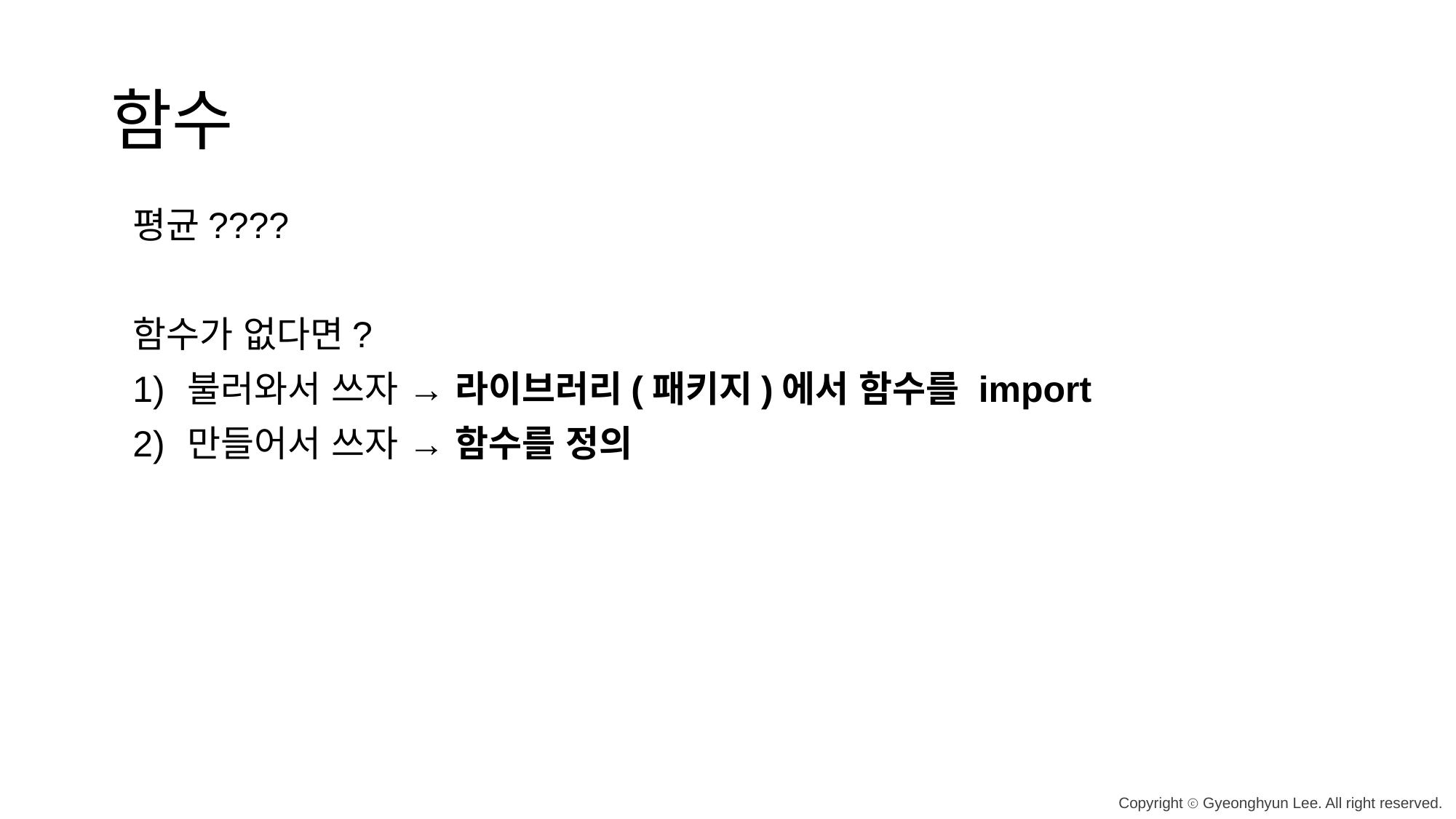

# 함수
평균????

함수가 없다면?
불러와서 쓰자 → 라이브러리(패키지)에서 함수를 import
만들어서 쓰자 → 함수를 정의